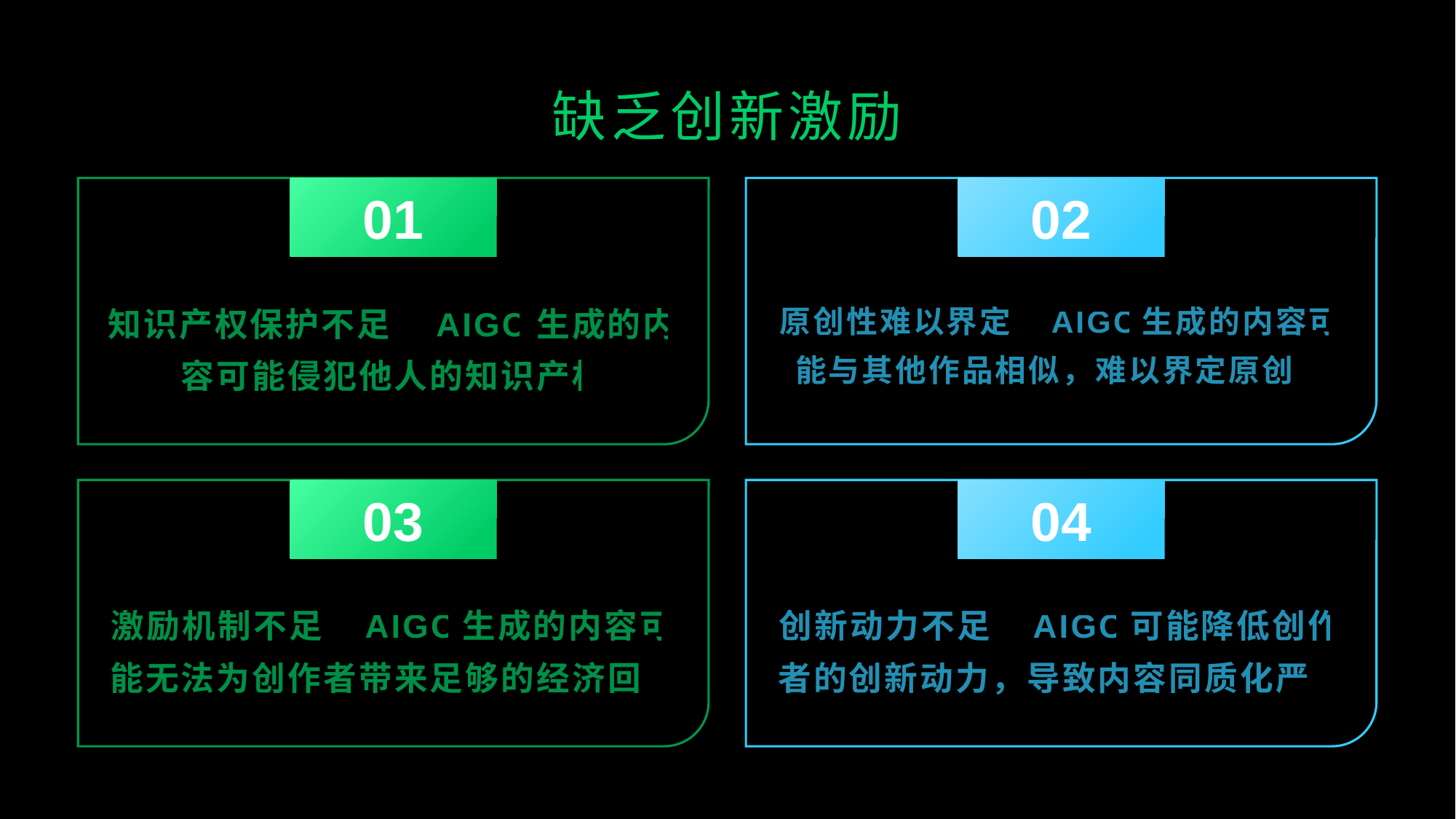

缺乏创新激励

01

02
知识产权保护不足：AIGC生成的内容可能侵犯他人的知识产权
原创性难以界定：AIGC生成的内容可能与其他作品相似，难以界定原创性

03

04
激励机制不足：AIGC生成的内容可能无法为创作者带来足够的经济回报
创新动力不足：AIGC可能降低创作者的创新动力，导致内容同质化严重